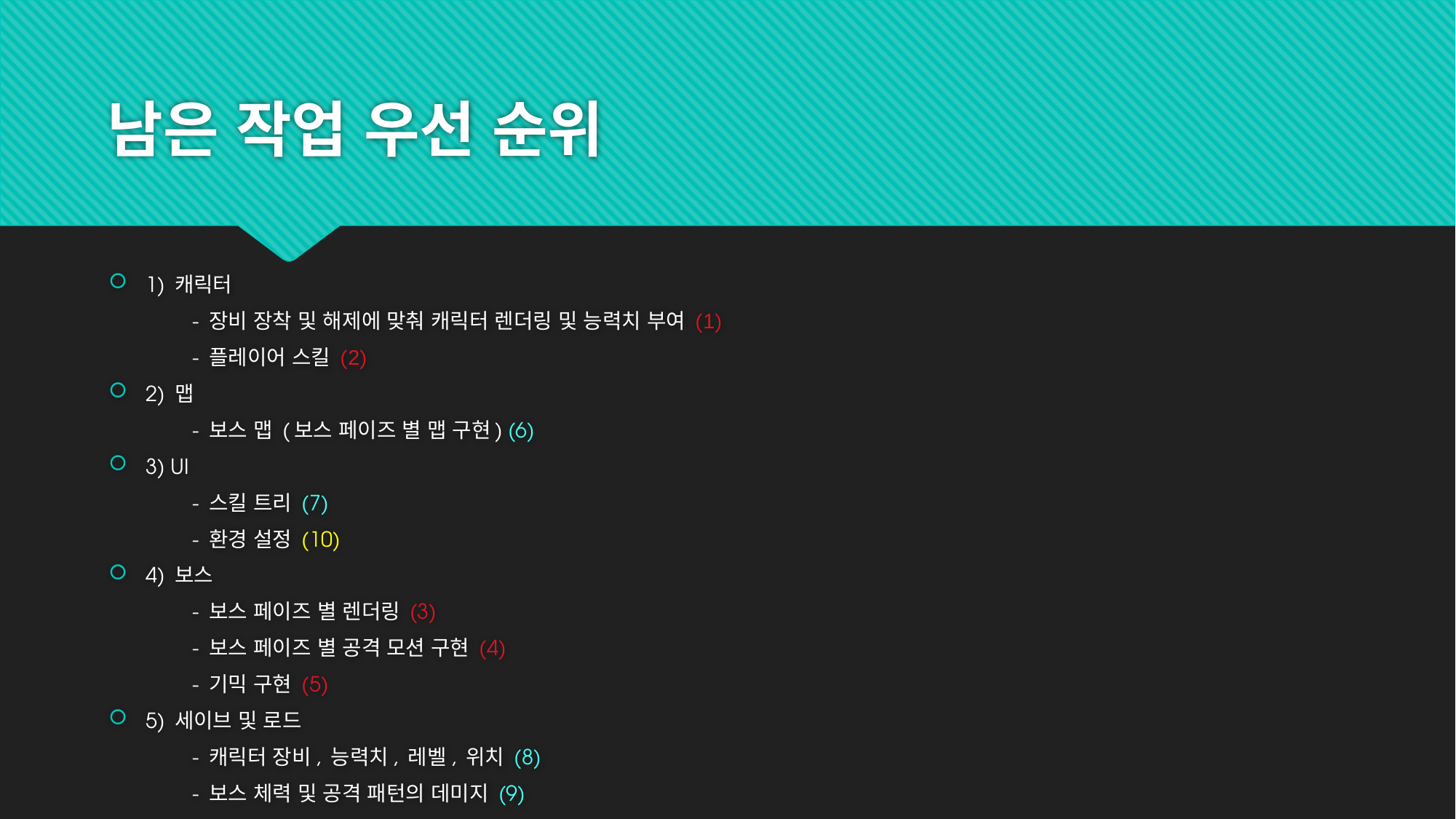

# 남은 작업 우선 순위
1) 캐릭터
	- 장비 장착 및 해제에 맞춰 캐릭터 렌더링 및 능력치 부여 (1)
	- 플레이어 스킬 (2)
2) 맵
	- 보스 맵 (보스 페이즈 별 맵 구현) (6)
3) UI
	- 스킬 트리 (7)
	- 환경 설정 (10)
4) 보스
	- 보스 페이즈 별 렌더링 (3)
	- 보스 페이즈 별 공격 모션 구현 (4)
	- 기믹 구현 (5)
5) 세이브 및 로드
	- 캐릭터 장비, 능력치, 레벨, 위치 (8)
	- 보스 체력 및 공격 패턴의 데미지 (9)